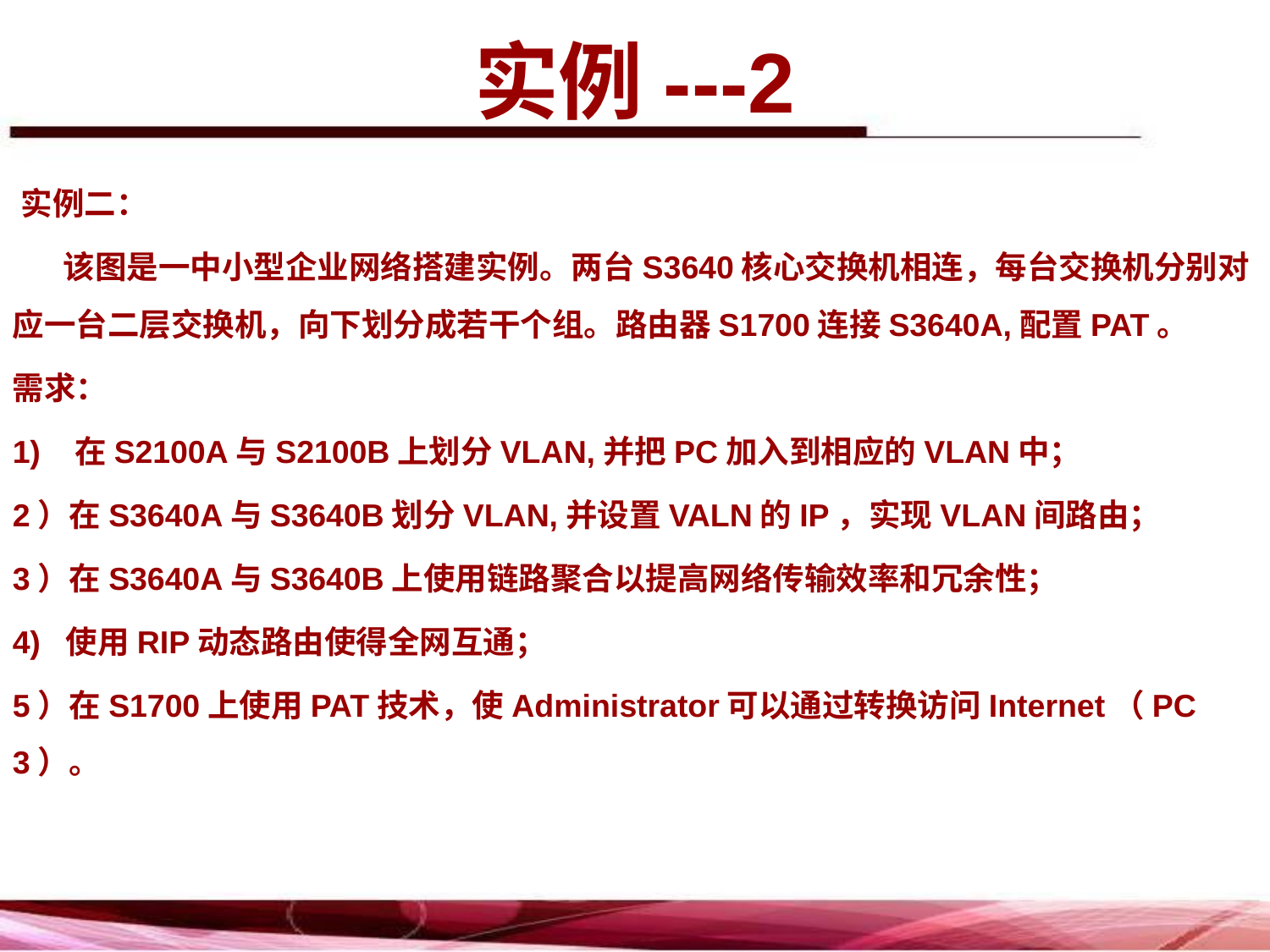

实例---2
 实例二：
      该图是一中小型企业网络搭建实例。两台S3640核心交换机相连，每台交换机分别对应一台二层交换机，向下划分成若干个组。路由器S1700连接S3640A,配置PAT。
需求：
1)   在S2100A与S2100B上划分VLAN,并把PC加入到相应的VLAN中；
2）在S3640A与S3640B划分VLAN,并设置VALN的IP，实现VLAN间路由；
3）在S3640A与S3640B上使用链路聚合以提高网络传输效率和冗余性；
4)  使用RIP动态路由使得全网互通；
5）在S1700上使用PAT技术，使Administrator可以通过转换访问Internet（PC3）。